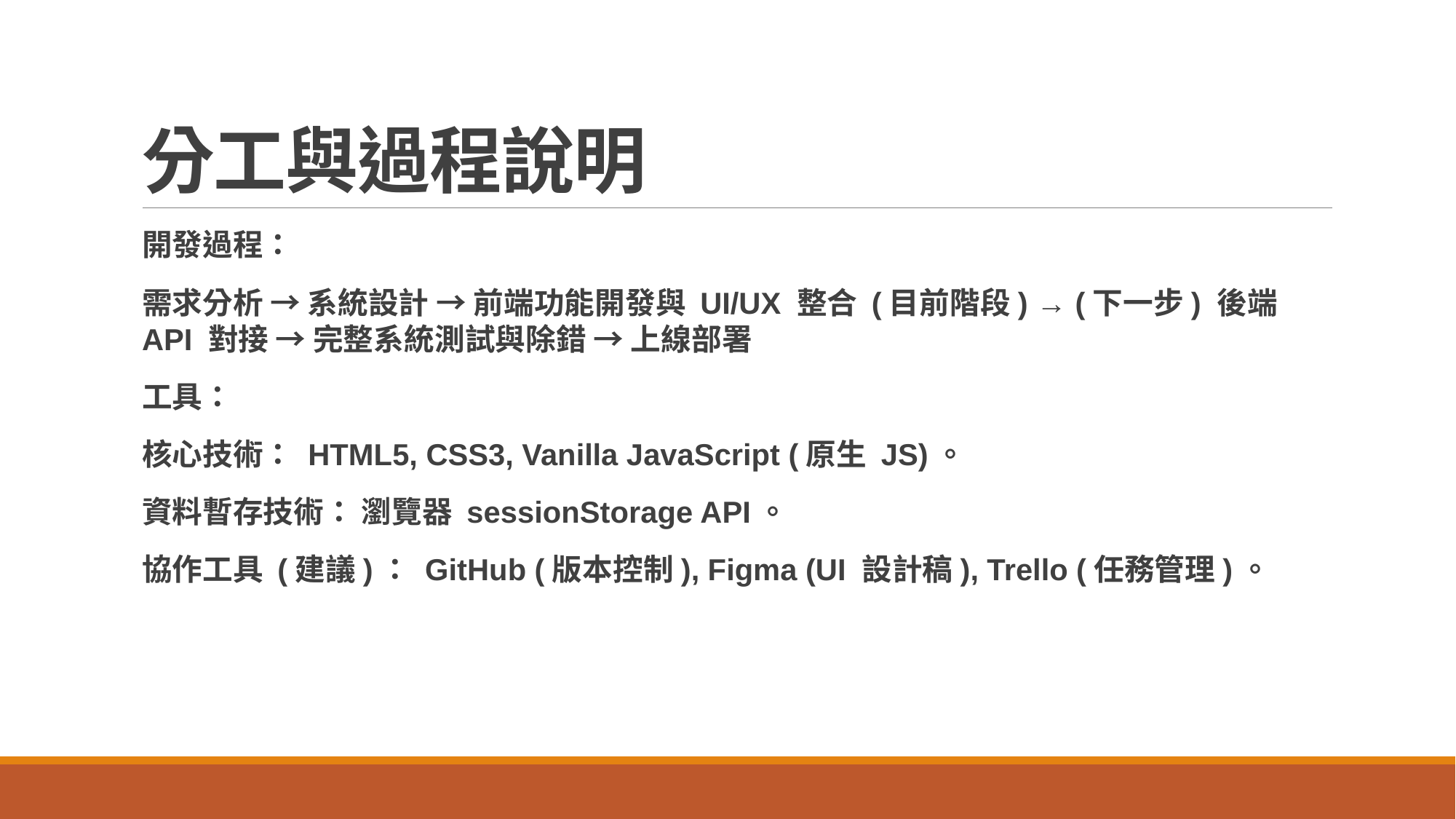

# 分工與過程說明
開發過程：
需求分析 → 系統設計 → 前端功能開發與 UI/UX 整合 (目前階段) → (下一步) 後端 API 對接 → 完整系統測試與除錯 → 上線部署
工具：
核心技術： HTML5, CSS3, Vanilla JavaScript (原生 JS)。
資料暫存技術： 瀏覽器 sessionStorage API。
協作工具 (建議)： GitHub (版本控制), Figma (UI 設計稿), Trello (任務管理)。